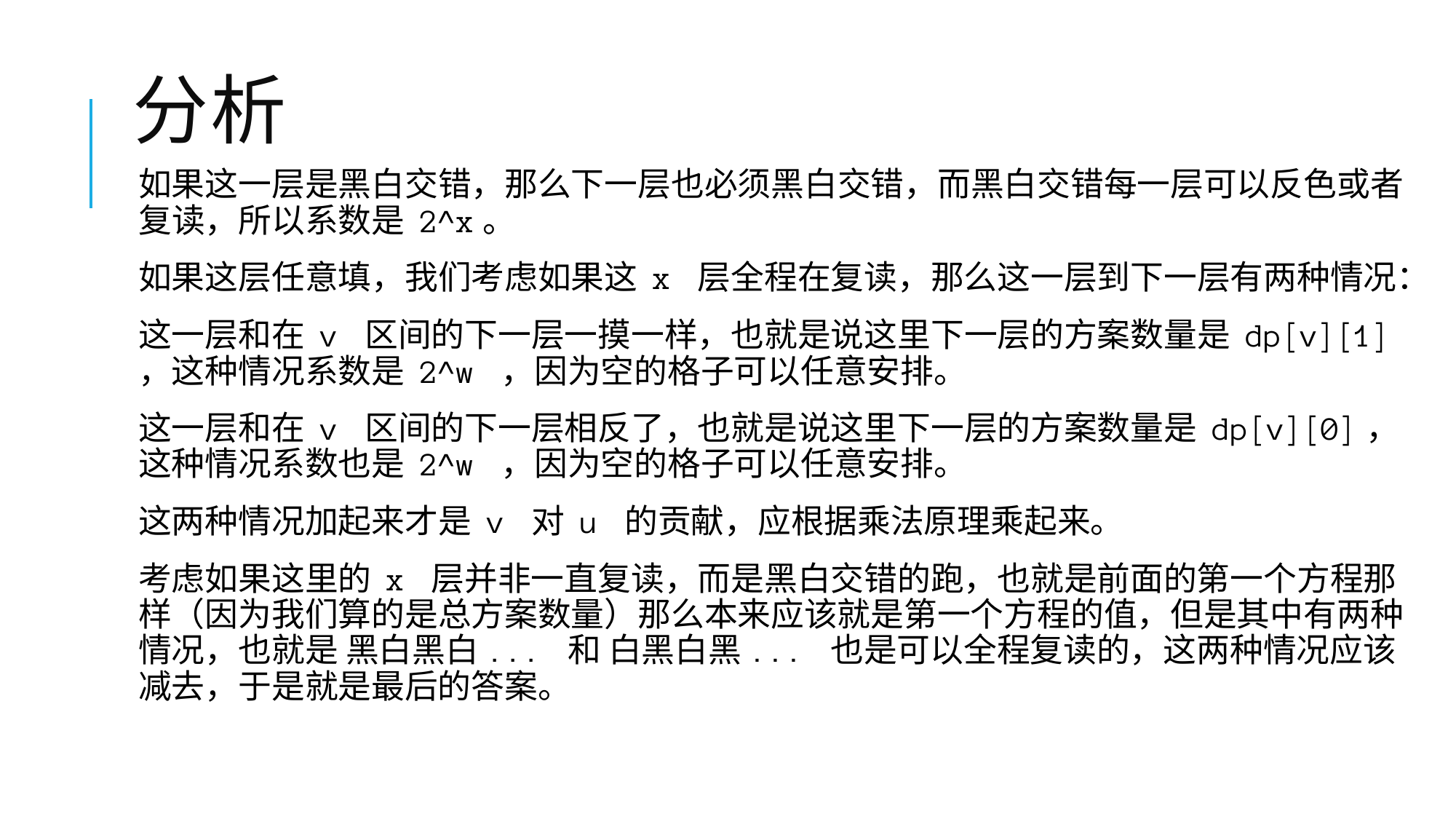

# 分析
如果这一层是黑白交错，那么下一层也必须黑白交错，而黑白交错每一层可以反色或者复读，所以系数是 2^x。
如果这层任意填，我们考虑如果这 x 层全程在复读，那么这一层到下一层有两种情况：
这一层和在 v 区间的下一层一摸一样，也就是说这里下一层的方案数量是 dp[v][1] ，这种情况系数是 2^w ，因为空的格子可以任意安排。
这一层和在 v 区间的下一层相反了，也就是说这里下一层的方案数量是 dp[v][0]，这种情况系数也是 2^w ，因为空的格子可以任意安排。
这两种情况加起来才是 v 对 u 的贡献，应根据乘法原理乘起来。
考虑如果这里的 x 层并非一直复读，而是黑白交错的跑，也就是前面的第一个方程那样（因为我们算的是总方案数量）那么本来应该就是第一个方程的值，但是其中有两种情况，也就是 黑白黑白... 和 白黑白黑... 也是可以全程复读的，这两种情况应该减去，于是就是最后的答案。